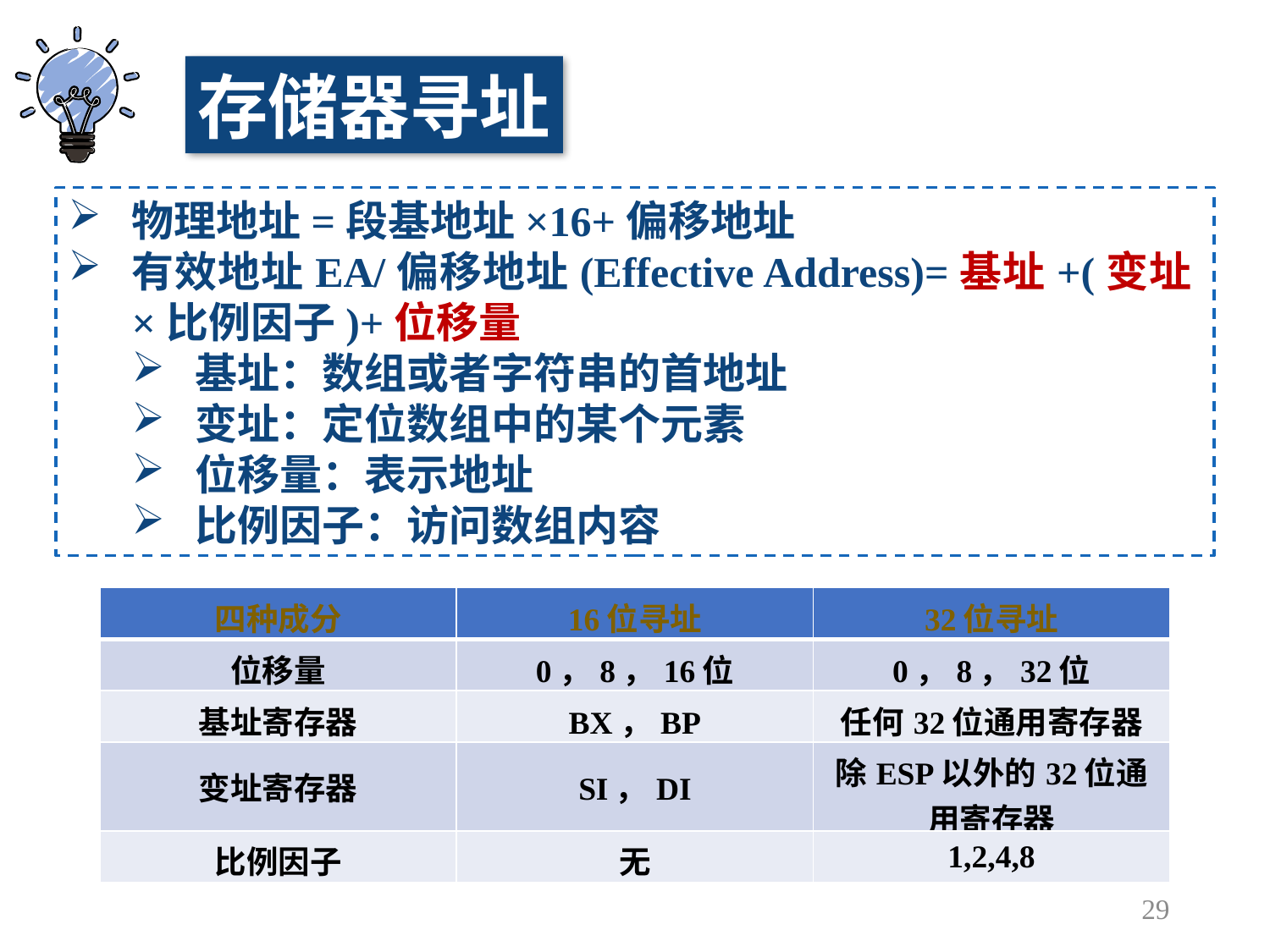

存储器寻址
物理地址=段基地址×16+偏移地址
有效地址EA/偏移地址(Effective Address)=基址+(变址×比例因子)+位移量
基址：数组或者字符串的首地址
变址：定位数组中的某个元素
位移量：表示地址
比例因子：访问数组内容
| 四种成分 | 16位寻址 | 32位寻址 |
| --- | --- | --- |
| 位移量 | 0，8，16位 | 0，8，32位 |
| 基址寄存器 | BX，BP | 任何32位通用寄存器 |
| 变址寄存器 | SI，DI | 除ESP以外的32位通用寄存器 |
| 比例因子 | 无 | 1,2,4,8 |
29